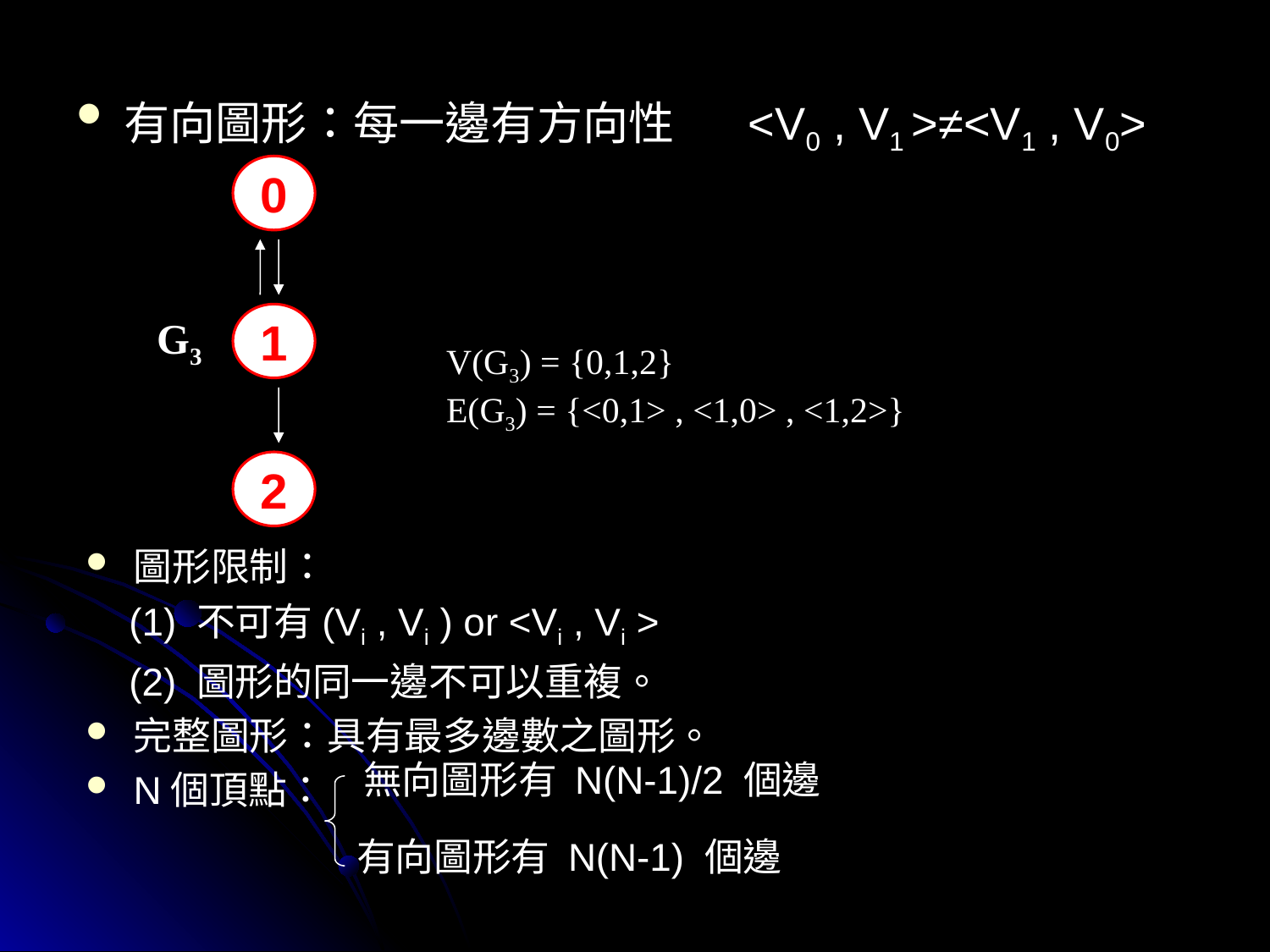

有向圖形：每一邊有方向性      <V0 , V1 >≠<V1 , V0>
0

1
G3

2
V(G3) = {0,1,2}
E(G3) = {<0,1> , <1,0> , <1,2>}
圖形限制：
    (1) 不可有(Vi , Vi ) or <Vi , Vi >
    (2) 圖形的同一邊不可以重複。
完整圖形：具有最多邊數之圖形。
N個頂點：
無向圖形有 N(N-1)/2 個邊

有向圖形有 N(N-1) 個邊